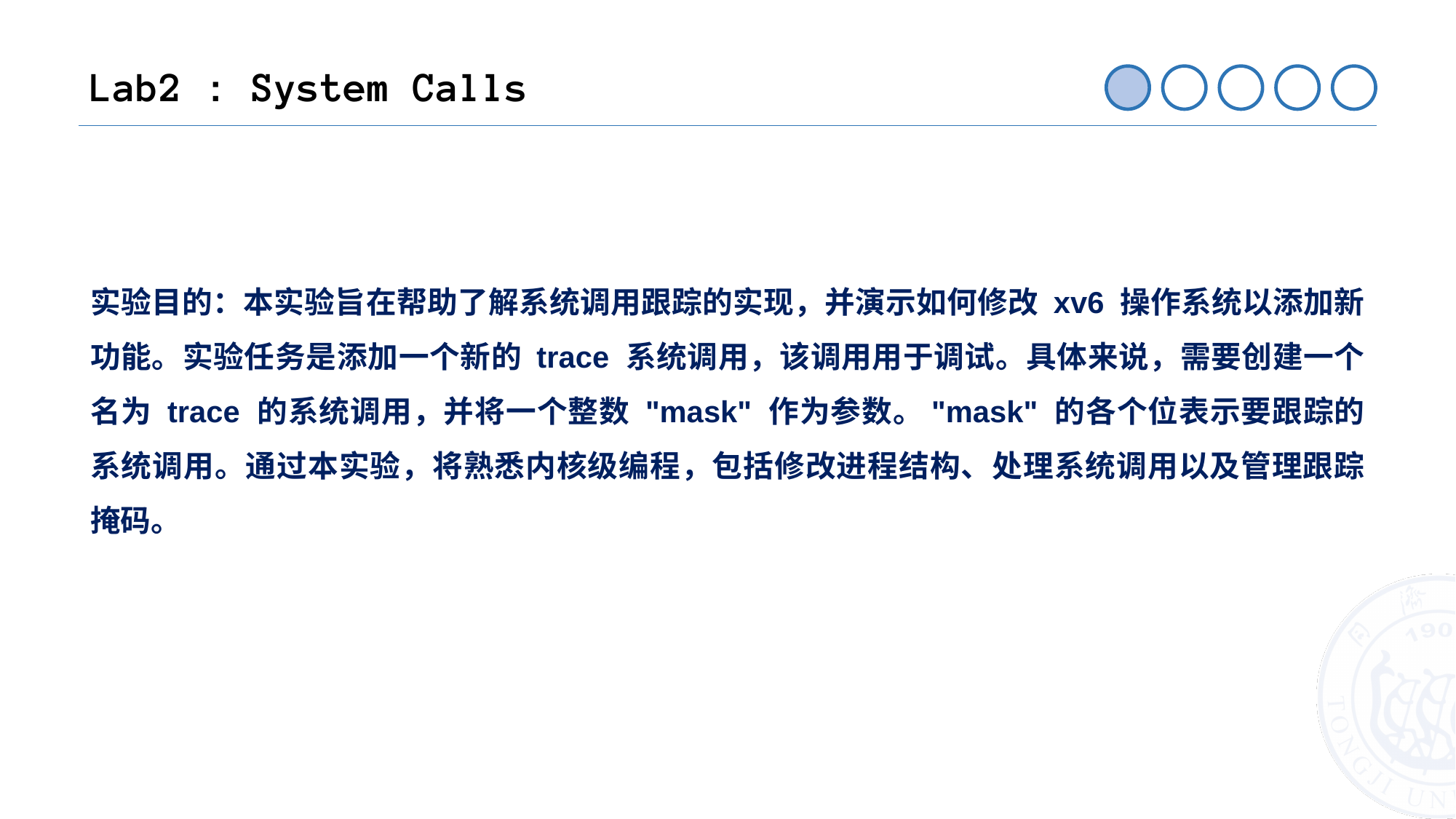

Lab2 : System Calls

实验目的：本实验旨在帮助了解系统调用跟踪的实现，并演示如何修改 xv6 操作系统以添加新功能。实验任务是添加一个新的 trace 系统调用，该调用用于调试。具体来说，需要创建一个名为 trace 的系统调用，并将一个整数 "mask" 作为参数。"mask" 的各个位表示要跟踪的系统调用。通过本实验，将熟悉内核级编程，包括修改进程结构、处理系统调用以及管理跟踪掩码。